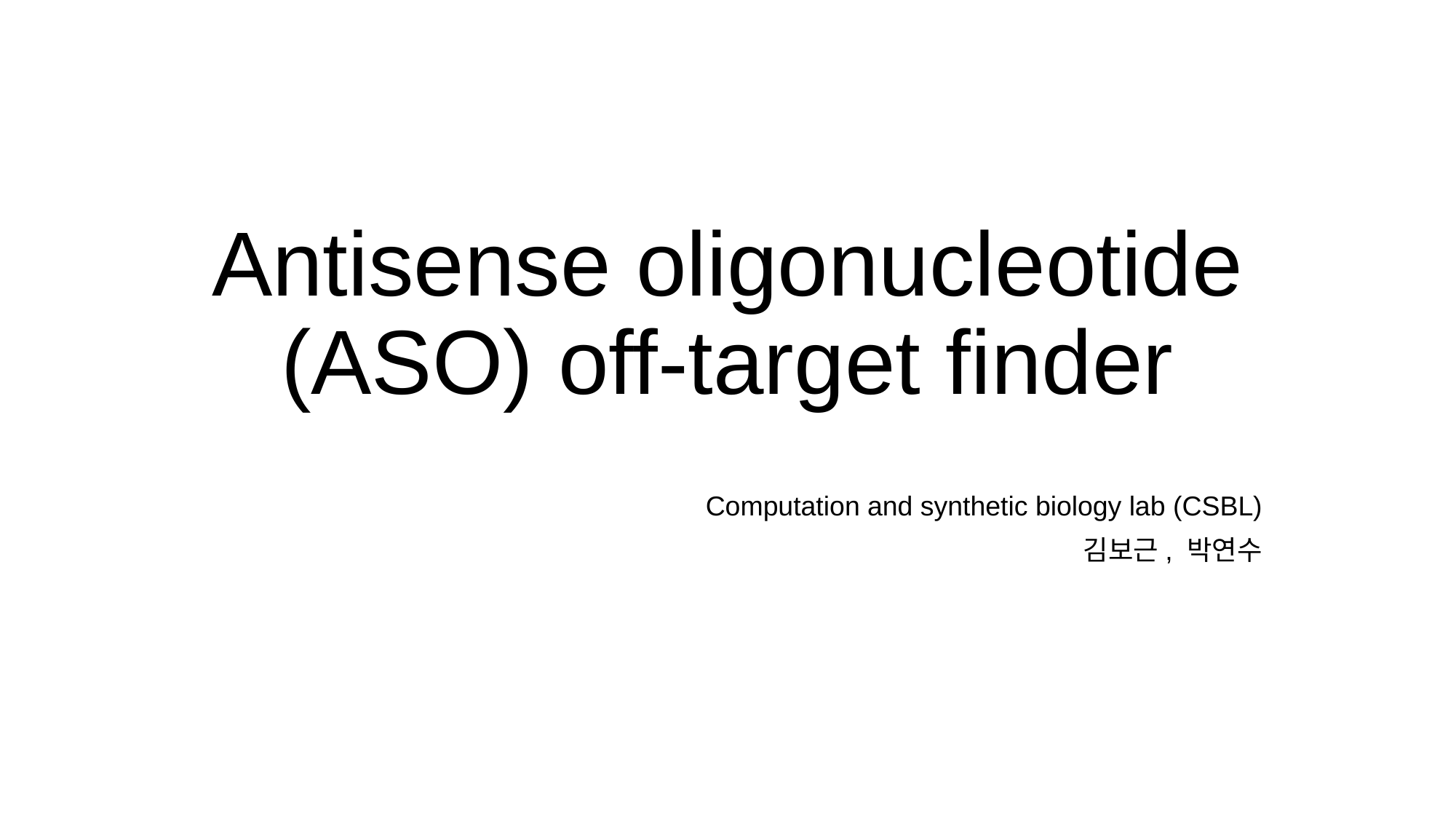

# Antisense oligonucleotide (ASO) off-target finder
Computation and synthetic biology lab (CSBL)
김보근, 박연수